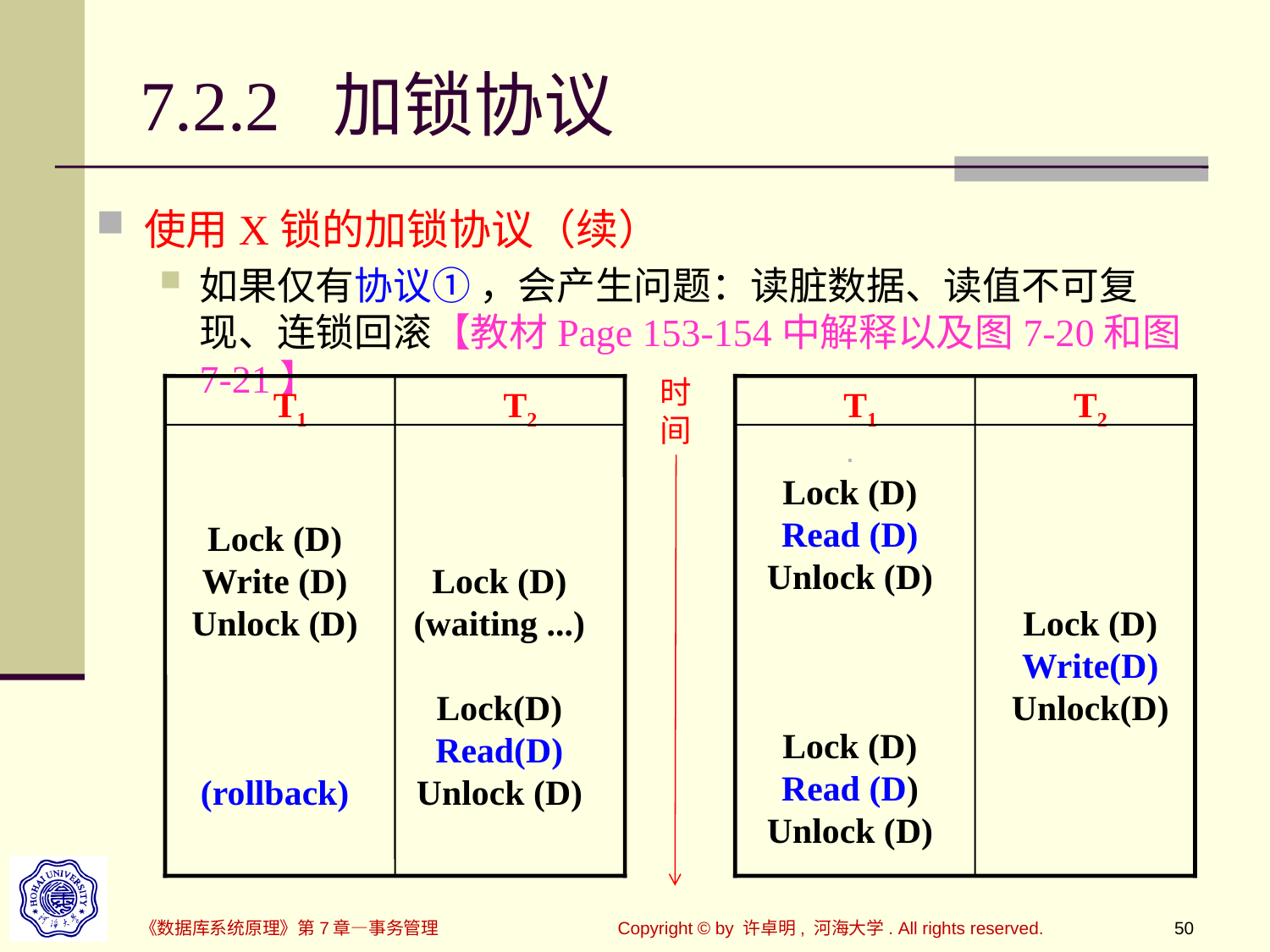

# 7.2.2  加锁协议
使用X锁的加锁协议（续）
如果仅有协议① ，会产生问题：读脏数据、读值不可复现、连锁回滚【教材Page 153-154中解释以及图7-20和图7-21】
时
间
T1

T2

Lock (D)
Write (D)
Unlock (D)

(rollback)

Lock (D)
(waiting ...)

Lock(D)
Read(D)
Unlock (D)

T1

T2

.
Lock (D)
Read (D)
Unlock (D)

Lock (D)
Read (D)
Unlock (D)

Lock (D)
Write(D)
Unlock(D)

《数据库系统原理》第7章—事务管理
Copyright © by 许卓明, 河海大学. All rights reserved.
50